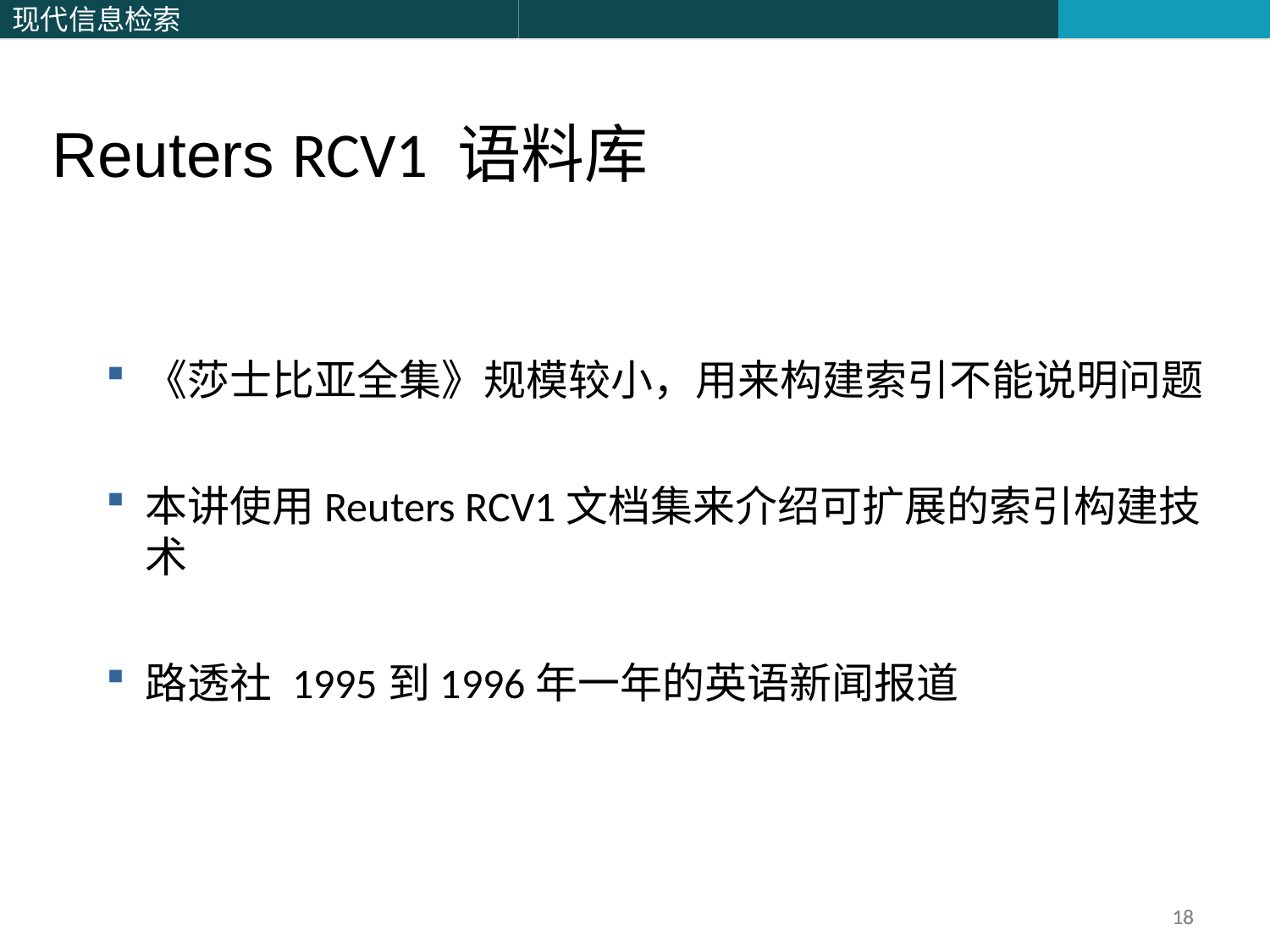

Reuters RCV1 语料库
《莎士比亚全集》规模较小，用来构建索引不能说明问题

本讲使用Reuters RCV1文档集来介绍可扩展的索引构建技术

路透社 1995到1996年一年的英语新闻报道
18
18